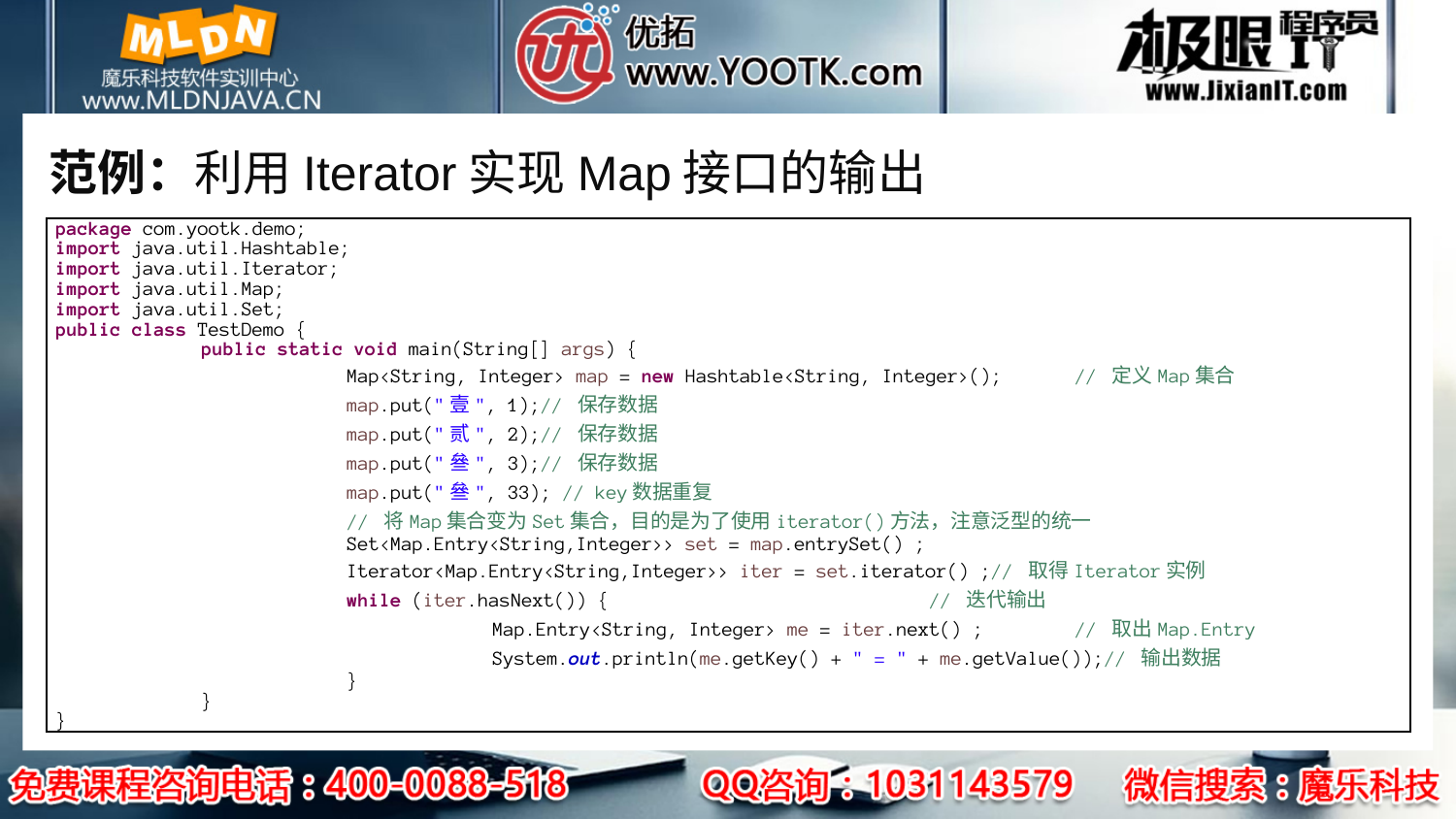

# 范例：利用Iterator实现Map接口的输出
| package com.yootk.demo; import java.util.Hashtable; import java.util.Iterator; import java.util.Map; import java.util.Set; public class TestDemo { public static void main(String[] args) { Map<String, Integer> map = new Hashtable<String, Integer>(); // 定义Map集合 map.put("壹", 1);// 保存数据 map.put("贰", 2);// 保存数据 map.put("叄", 3);// 保存数据 map.put("叄", 33); // key数据重复 // 将Map集合变为Set集合，目的是为了使用iterator()方法，注意泛型的统一 Set<Map.Entry<String,Integer>> set = map.entrySet() ; Iterator<Map.Entry<String,Integer>> iter = set.iterator() ;// 取得Iterator实例 while (iter.hasNext()) { // 迭代输出 Map.Entry<String, Integer> me = iter.next() ; // 取出Map.Entry System.out.println(me.getKey() + " = " + me.getValue());// 输出数据 } } } |
| --- |